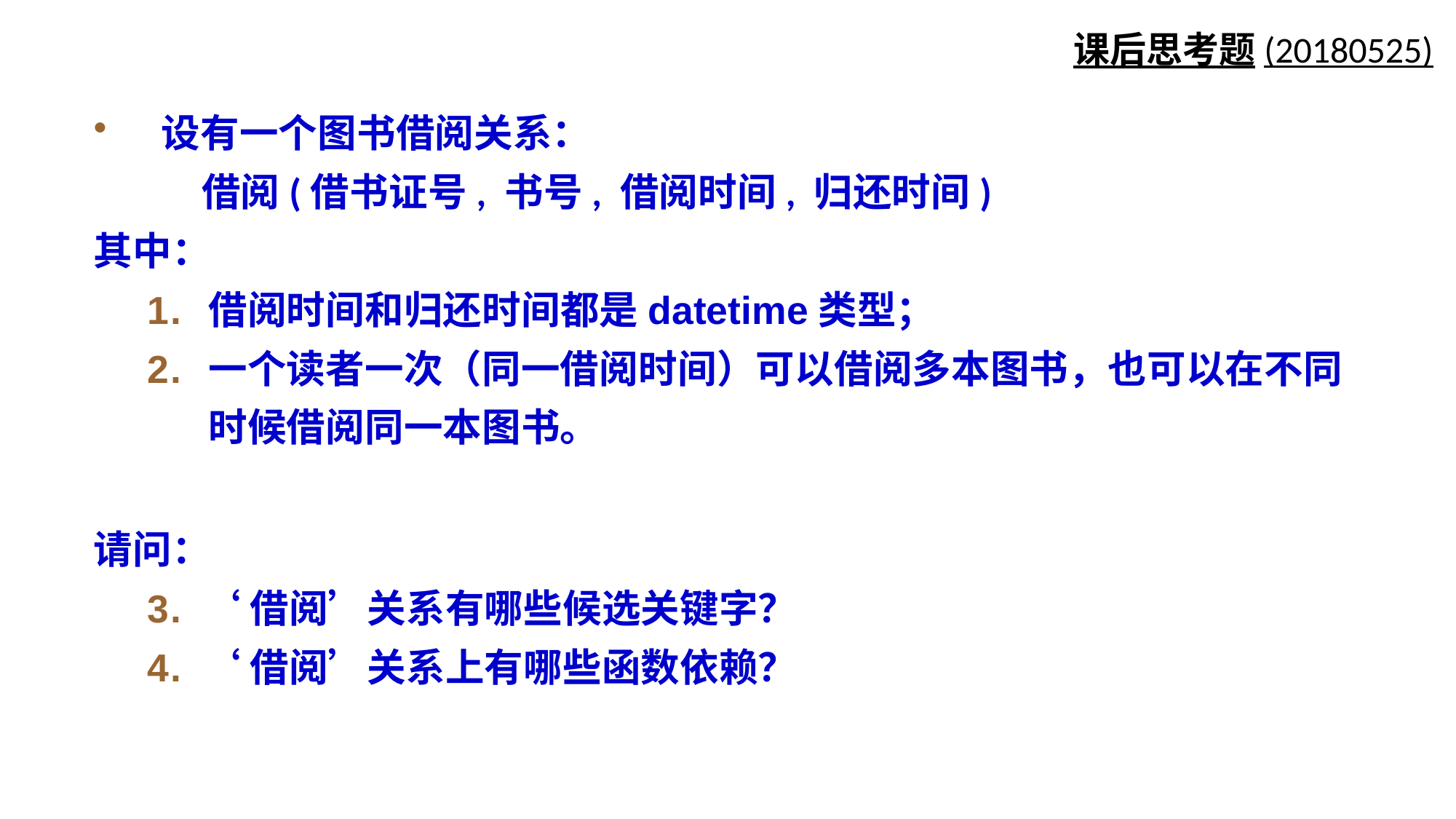

# 课后思考题(20180525)
设有一个图书借阅关系：
借阅(借书证号, 书号, 借阅时间, 归还时间)
其中：
借阅时间和归还时间都是datetime类型；
一个读者一次（同一借阅时间）可以借阅多本图书，也可以在不同时候借阅同一本图书。

请问：
‘借阅’关系有哪些候选关键字？
‘借阅’关系上有哪些函数依赖？